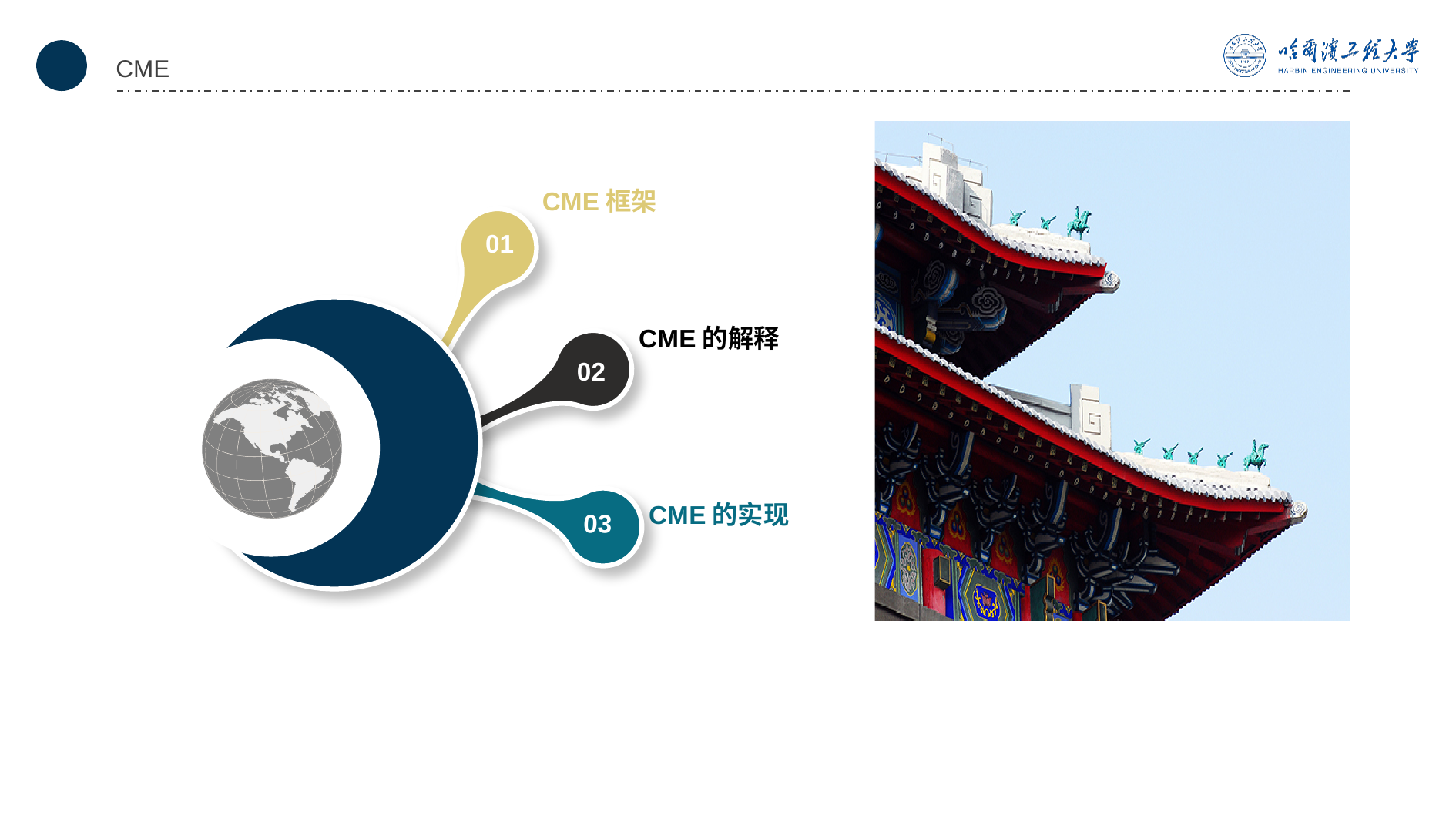

CME

CME框架
01

CME的解释

02

03
CME的实现